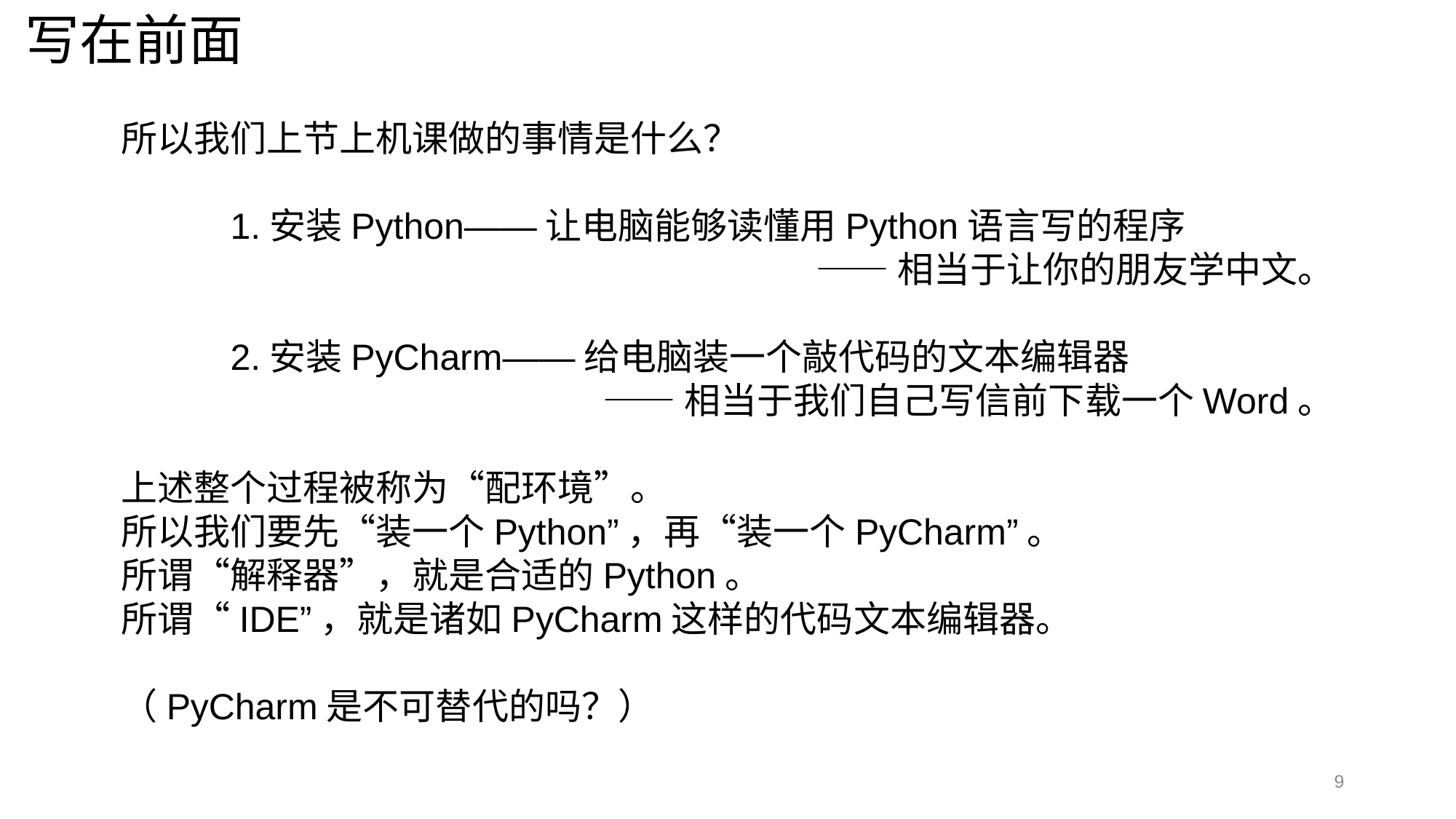

写在前面
所以我们上节上机课做的事情是什么？

	1.安装Python——让电脑能够读懂用Python语言写的程序
——相当于让你的朋友学中文。

	2.安装PyCharm——给电脑装一个敲代码的文本编辑器
——相当于我们自己写信前下载一个Word。

上述整个过程被称为“配环境”。
所以我们要先“装一个Python”，再“装一个PyCharm”。
所谓“解释器”，就是合适的Python。
所谓“IDE”，就是诸如PyCharm这样的代码文本编辑器。

（PyCharm是不可替代的吗？）
9